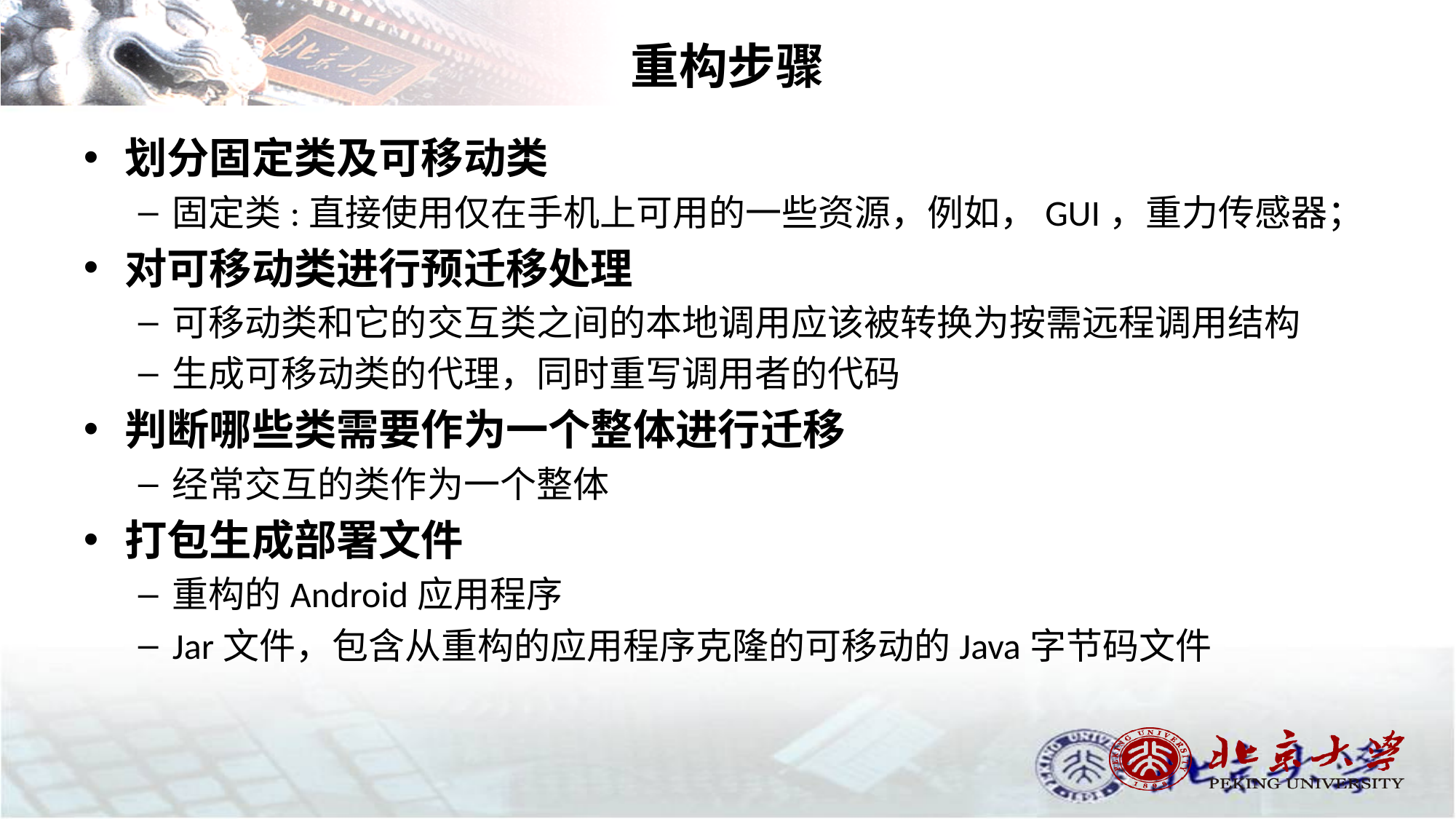

# 重构步骤
划分固定类及可移动类
固定类:直接使用仅在手机上可用的一些资源，例如，GUI，重力传感器；
对可移动类进行预迁移处理
可移动类和它的交互类之间的本地调用应该被转换为按需远程调用结构
生成可移动类的代理，同时重写调用者的代码
判断哪些类需要作为一个整体进行迁移
经常交互的类作为一个整体
打包生成部署文件
重构的Android应用程序
Jar文件，包含从重构的应用程序克隆的可移动的Java字节码文件